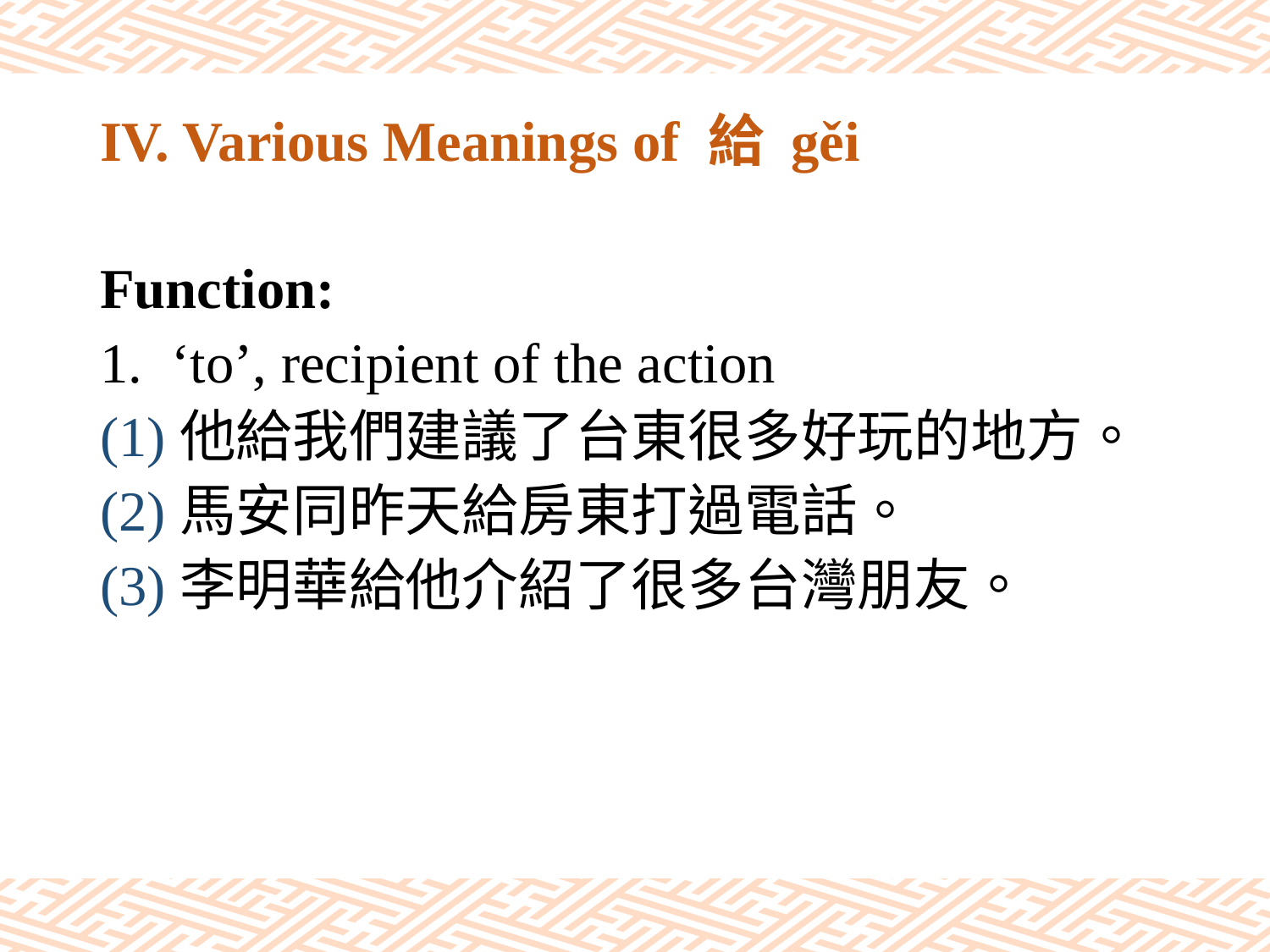

# IV. Various Meanings of 給 gěi
Function:
‘to’, recipient of the action
(1)他給我們建議了台東很多好玩的地方。
(2)馬安同昨天給房東打過電話。
(3)李明華給他介紹了很多台灣朋友。